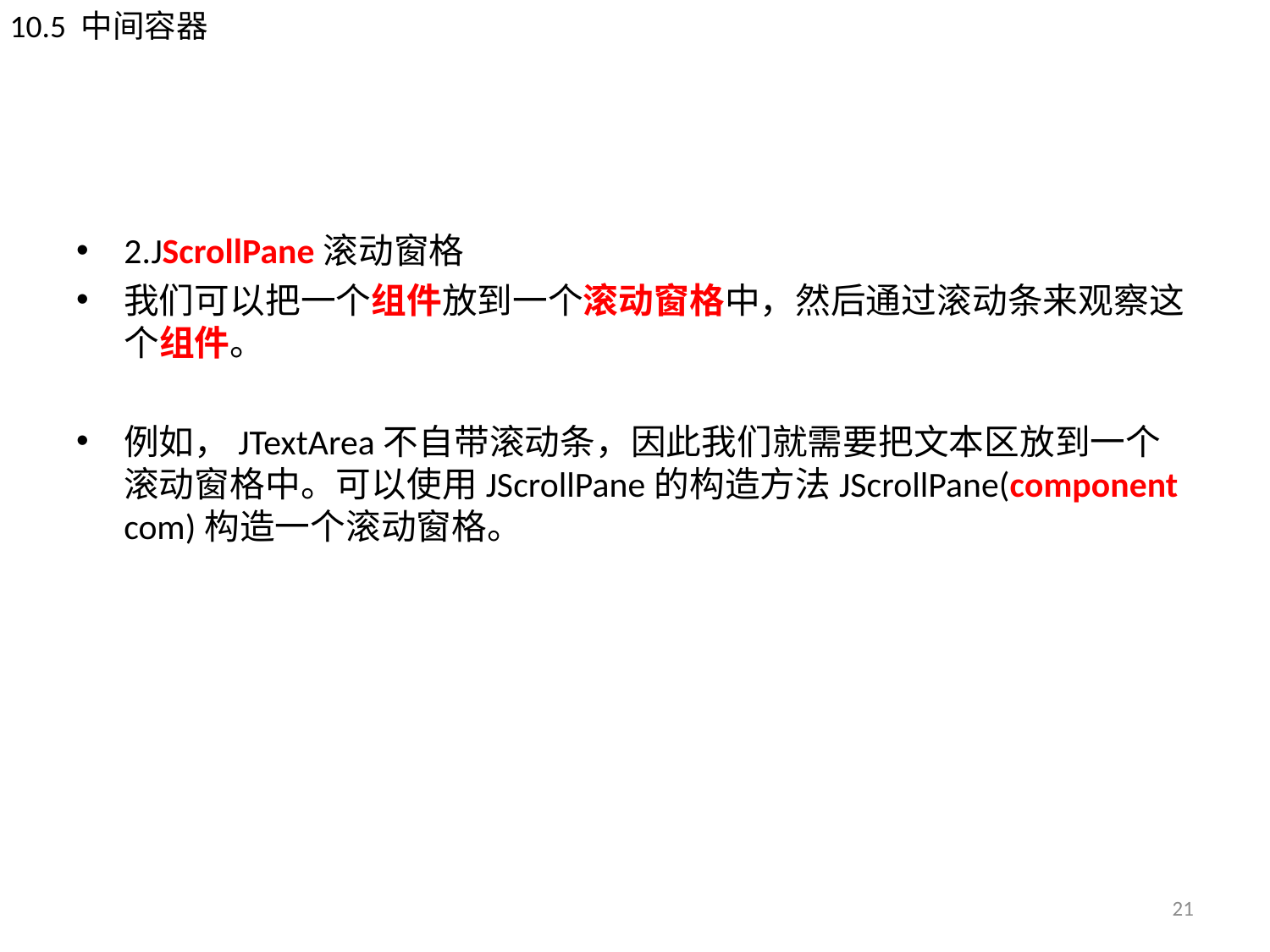

10.5 中间容器
#
2.JScrollPane滚动窗格
我们可以把一个组件放到一个滚动窗格中，然后通过滚动条来观察这个组件。

例如，JTextArea不自带滚动条，因此我们就需要把文本区放到一个滚动窗格中。可以使用JScrollPane的构造方法JScrollPane(component com)构造一个滚动窗格。
21